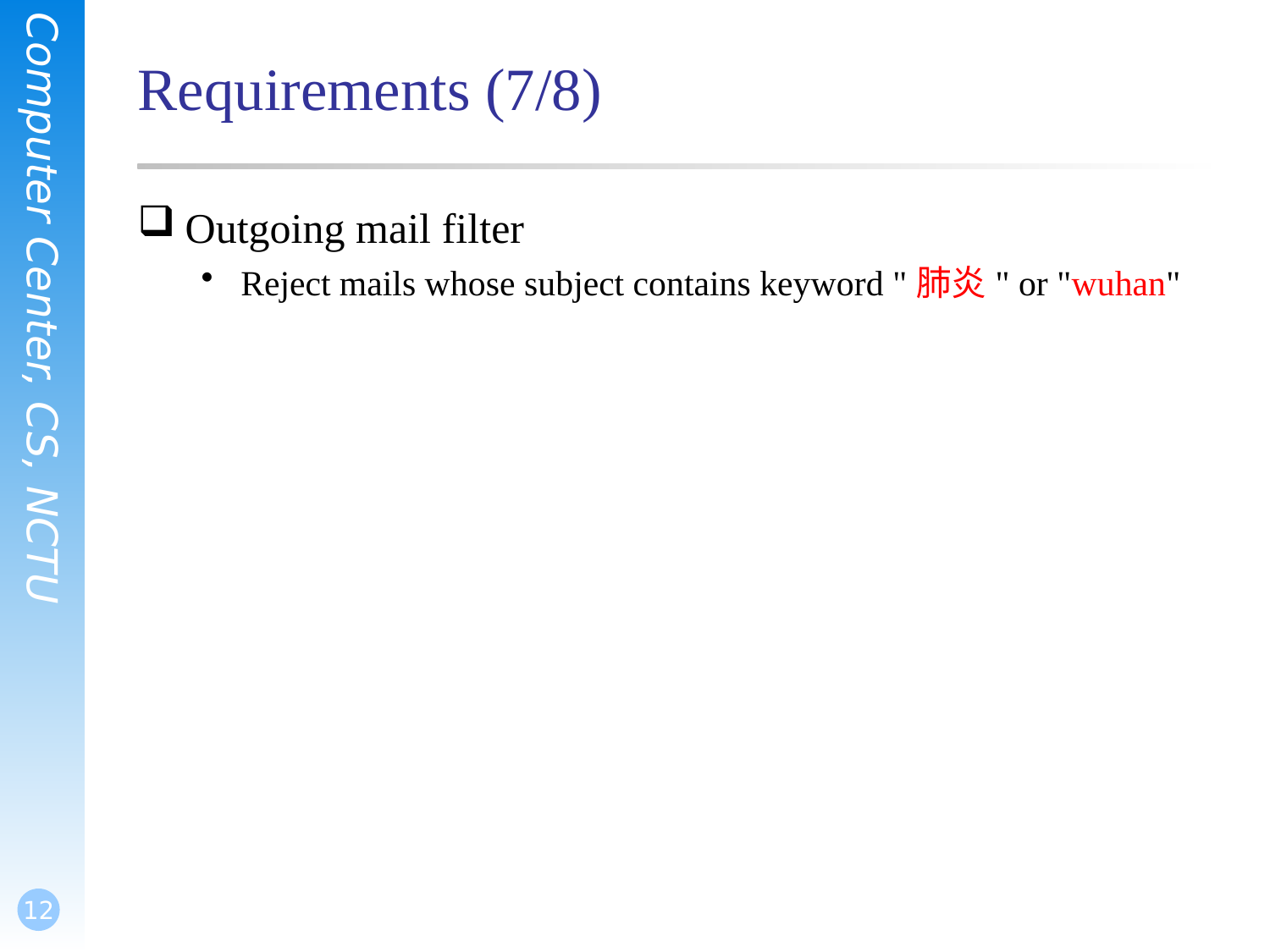

# Requirements (7/8)
Outgoing mail filter
Reject mails whose subject contains keyword "肺炎" or "wuhan"